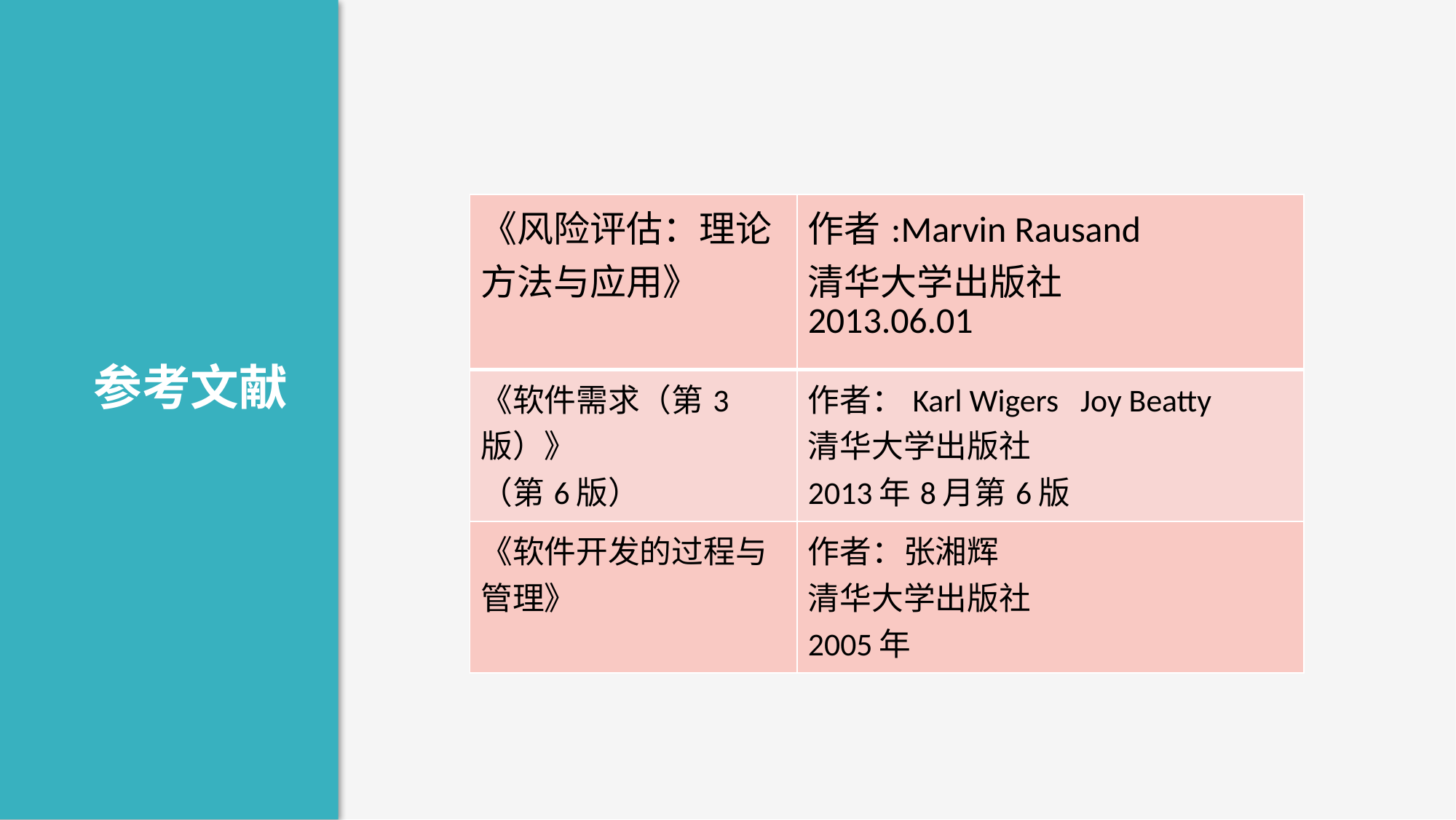

| 《风险评估：理论方法与应用》 | 作者:Marvin Rausand 清华大学出版社 2013.06.01 |
| --- | --- |
| 《软件需求（第3版）》 （第6版） | 作者：Karl Wigers Joy Beatty 清华大学出版社 2013年8月第6版 |
| 《软件开发的过程与管理》 | 作者：张湘辉 清华大学出版社 2005年 |
参考文献